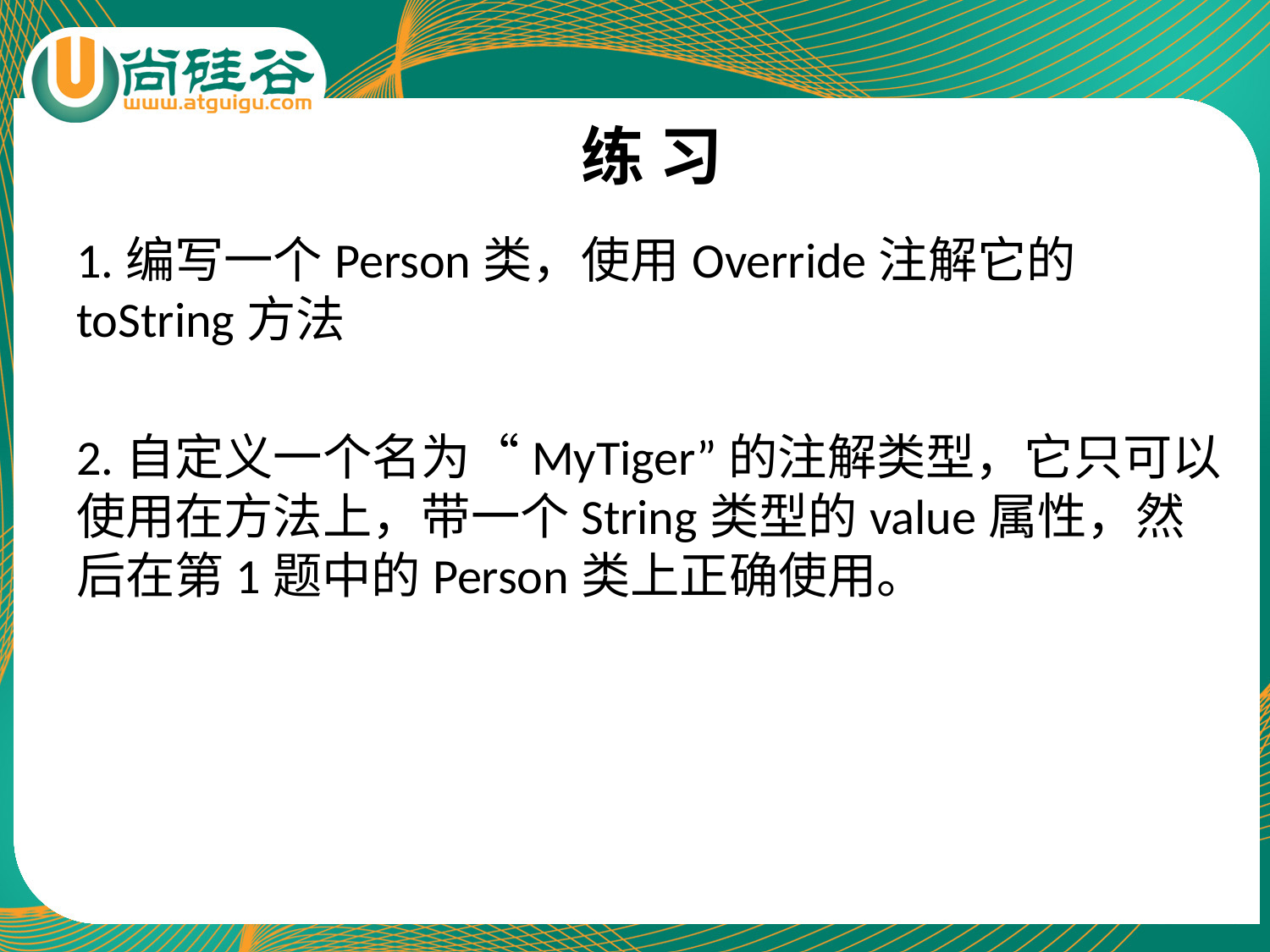

# 练 习
1.编写一个Person类，使用Override注解它的toString方法

2.自定义一个名为“MyTiger”的注解类型，它只可以使用在方法上，带一个String类型的value属性，然后在第1题中的Person类上正确使用。